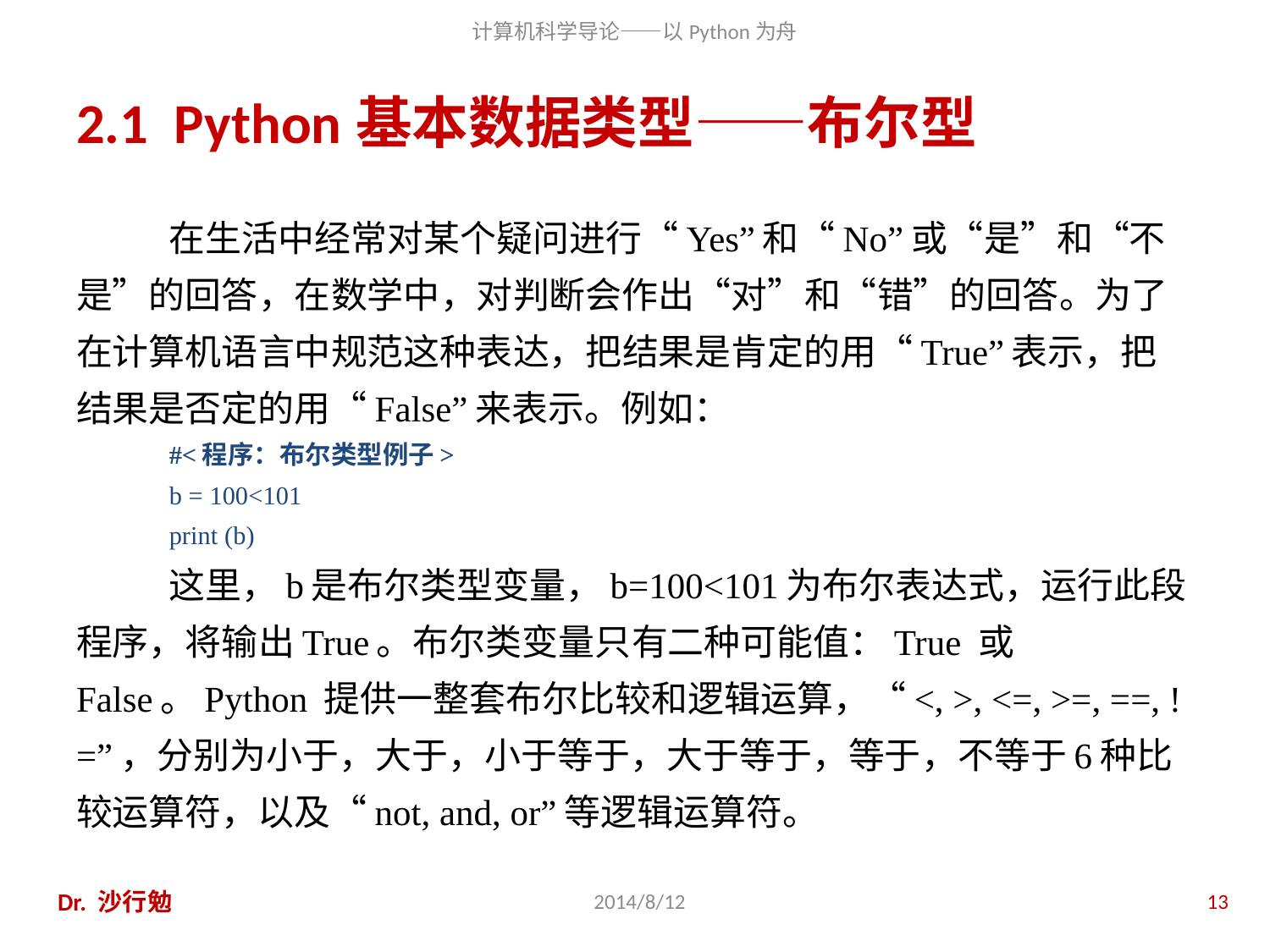

# 2.1  Python基本数据类型——布尔型
在生活中经常对某个疑问进行“Yes”和“No”或“是”和“不是”的回答，在数学中，对判断会作出“对”和“错”的回答。为了在计算机语言中规范这种表达，把结果是肯定的用“True”表示，把结果是否定的用“False”来表示。例如：
#<程序：布尔类型例子>
b = 100<101
print (b)
这里，b是布尔类型变量，b=100<101为布尔表达式，运行此段程序，将输出True。布尔类变量只有二种可能值：True 或False。Python 提供一整套布尔比较和逻辑运算，“<, >, <=, >=, ==, !=”，分别为小于，大于，小于等于，大于等于，等于，不等于6种比较运算符，以及“not, and, or”等逻辑运算符。
Dr. 沙行勉
2014/8/12
13